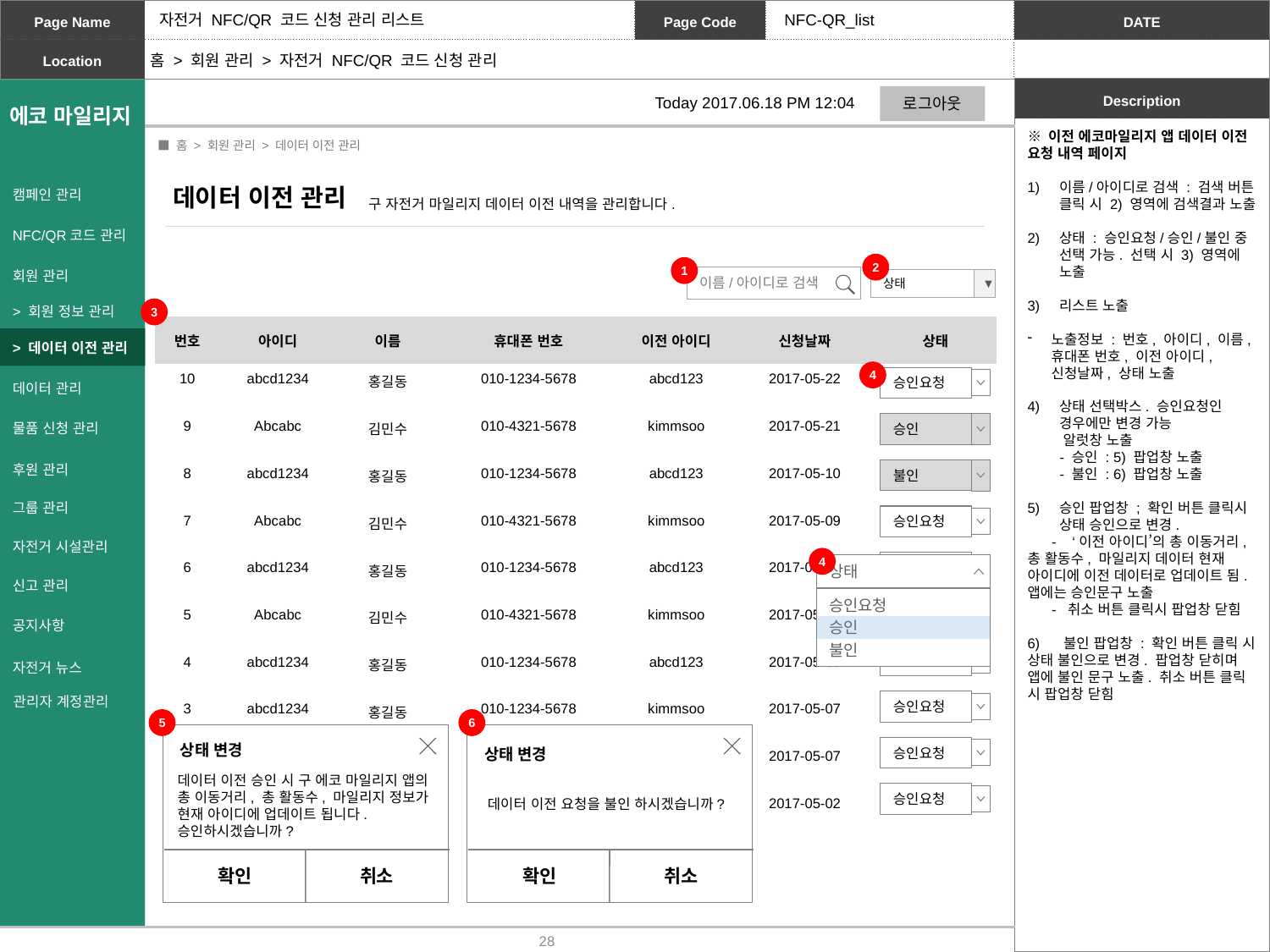

자전거 NFC/QR 코드 신청 관리 리스트
NFC-QR_list
홈 > 회원 관리 > 자전거 NFC/QR 코드 신청 관리

로그아웃
Today 2017.06.18 PM 12:04
에코 마일리지
※ 이전 에코마일리지 앱 데이터 이전 요청 내역 페이지

이름/아이디로 검색 : 검색 버튼 클릭 시 2) 영역에 검색결과 노출

상태 : 승인요청/승인/불인 중 선택 가능. 선택 시 3) 영역에 노출

리스트 노출

노출정보 : 번호, 아이디, 이름, 휴대폰 번호, 이전 아이디, 신청날짜, 상태 노출

상태 선택박스. 승인요청인 경우에만 변경 가능
        알럿창 노출
        - 승인 : 5) 팝업창 노출
        - 불인 : 6) 팝업창 노출

승인 팝업창 ; 확인 버튼 클릭시 상태 승인으로 변경.
      -    ‘이전 아이디’의 총 이동거리, 총 활동수, 마일리지 데이터 현재 아이디에 이전 데이터로 업데이트 됨. 앱에는 승인문구 노출
      -  취소 버튼 클릭시 팝업창 닫힘

6)     불인 팝업창 : 확인 버튼 클릭 시 상태 불인으로 변경. 팝업창 닫히며 앱에 불인 문구 노출. 취소 버튼 클릭 시 팝업창 닫힘

   ■ 홈 > 회원 관리 > 데이터 이전 관리
캠페인 관리
데이터 이전 관리
구 자전거 마일리지 데이터 이전 내역을 관리합니다.
NFC/QR코드 관리
2
회원 관리
1
이름/아이디로 검색

상태
▼
> 회원 정보 관리
3
| 번호 | 아이디 | 이름 | 휴대폰 번호 | 이전 아이디 | 신청날짜 | 상태 |
| --- | --- | --- | --- | --- | --- | --- |
| 10 | abcd1234 | 홍길동 | 010-1234-5678 | abcd123 | 2017-05-22 |  |
| 9 | Abcabc | 김민수 | 010-4321-5678 | kimmsoo | 2017-05-21 |  |
| 8 | abcd1234 | 홍길동 | 010-1234-5678 | abcd123 | 2017-05-10 |  |
| 7 | Abcabc | 김민수 | 010-4321-5678 | kimmsoo | 2017-05-09 |  |
| 6 | abcd1234 | 홍길동 | 010-1234-5678 | abcd123 | 2017-05-09 |  |
| 5 | Abcabc | 김민수 | 010-4321-5678 | kimmsoo | 2017-05-08 |  |
| 4 | abcd1234 | 홍길동 | 010-1234-5678 | abcd123 | 2017-05-08 |  |
| 3 | abcd1234 | 홍길동 | 010-1234-5678 | kimmsoo | 2017-05-07 |  |
| 2 | abcd1234 | 홍길동 | 010-1234-5678 | abcd123 | 2017-05-07 |  |
| 1 | abcd1234 | 홍길동 | 010-1234-5678 | kimmsoo | 2017-05-02 |  |

> 데이터 이전 관리
4
데이터 관리
승인요청

물품 신청 관리
승인

후원 관리
불인

그룹 관리
승인요청

자전거 시설관리
4
상태

승인요청
승인
불인

승인요청

신고 관리
승인요청

공지사항
승인요청

자전거 뉴스
관리자 계정관리
승인요청

5
6

상태 변경

상태 변경
승인요청

데이터 이전 승인 시 구 에코 마일리지 앱의 총 이동거리, 총 활동수, 마일리지 정보가
현재 아이디에 업데이트 됩니다. 승인하시겠습니까?
승인요청

데이터 이전 요청을 불인 하시겠습니까?
확인
취소
확인
취소
28